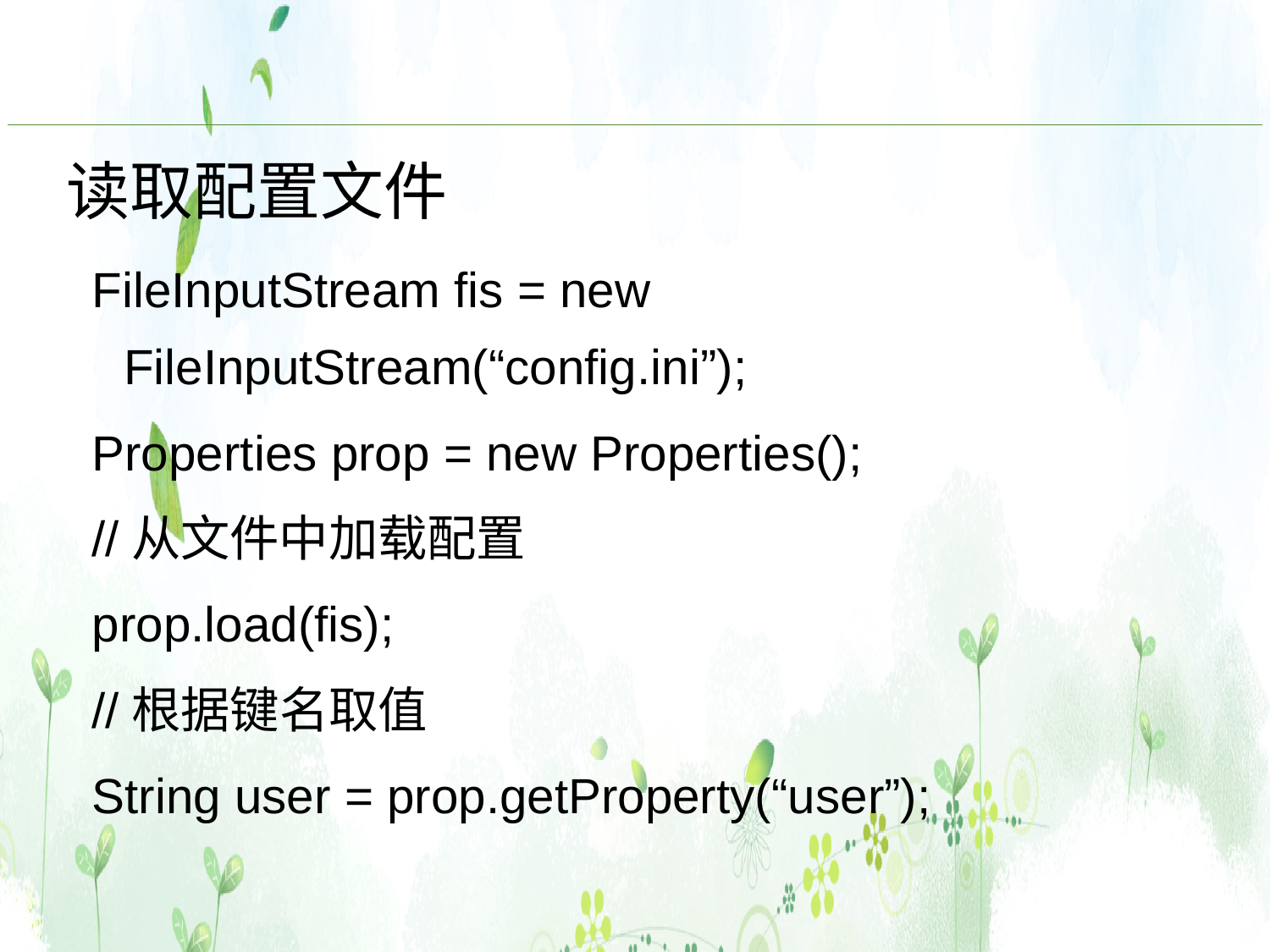

读取配置文件
FileInputStream fis = new FileInputStream(“config.ini”);
Properties prop = new Properties();
//从文件中加载配置
prop.load(fis);
//根据键名取值
String user = prop.getProperty(“user”);